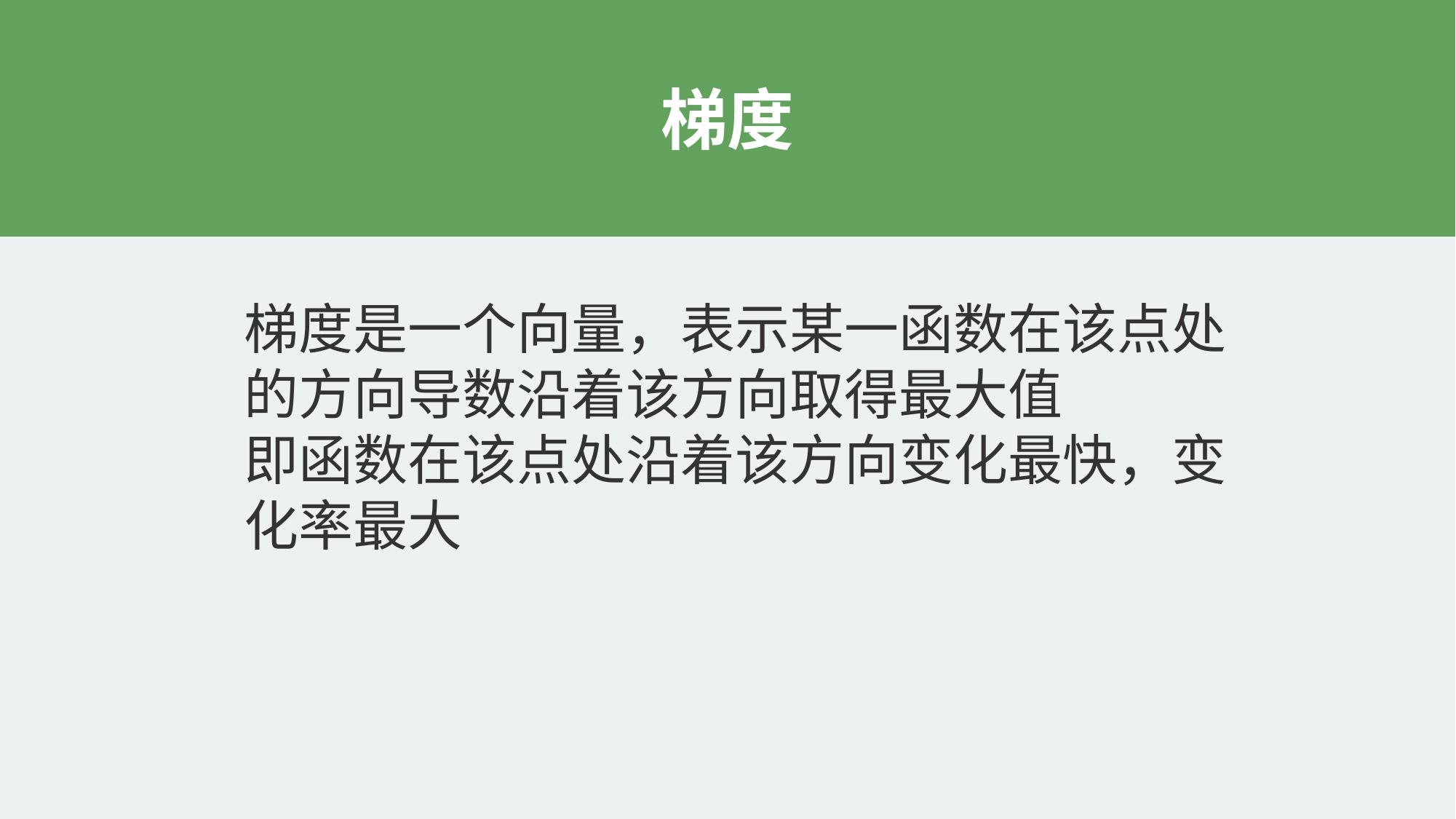

# 梯度
梯度是一个向量，表示某一函数在该点处的方向导数沿着该方向取得最大值
即函数在该点处沿着该方向变化最快，变化率最大